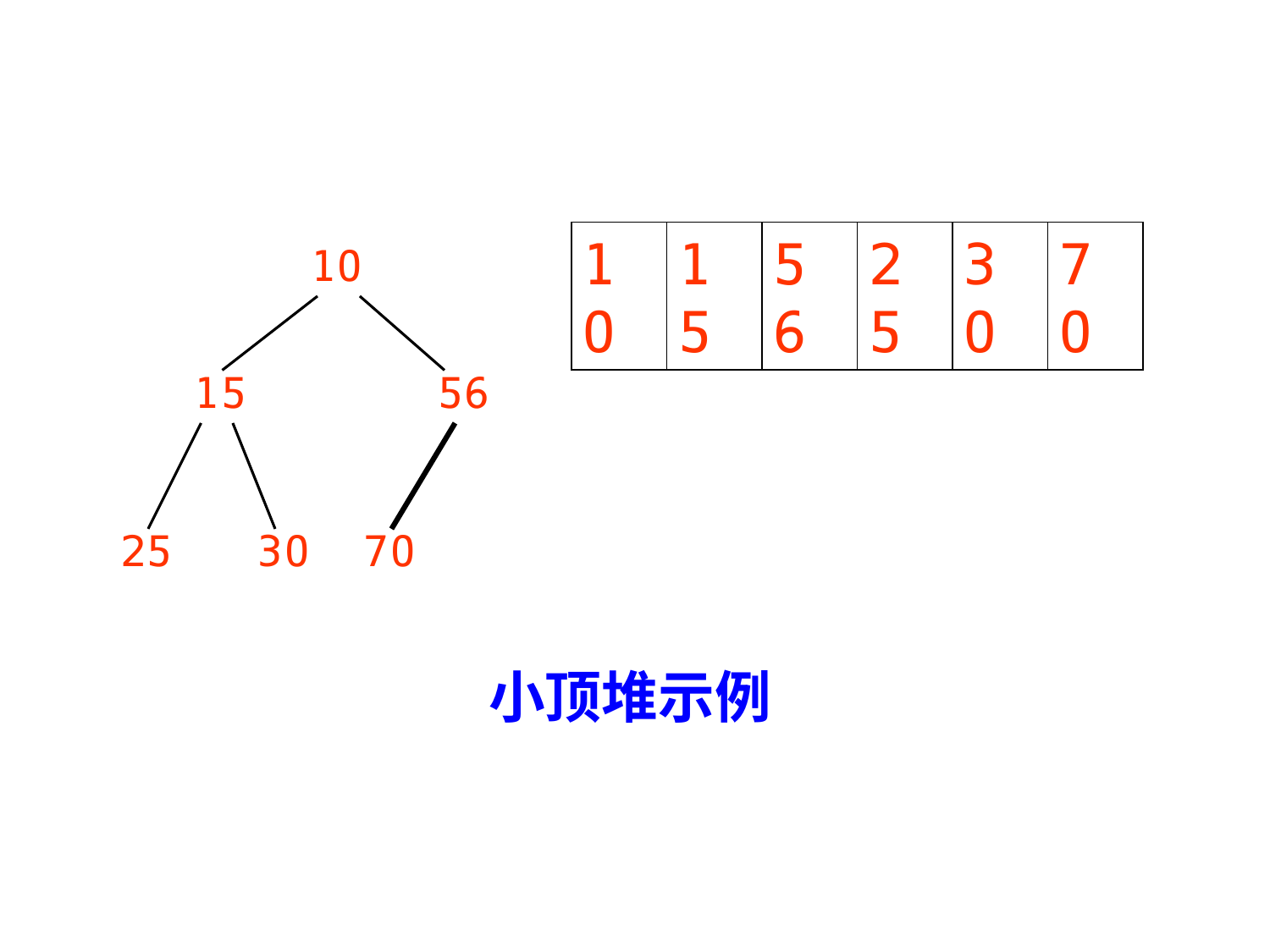

10
15
56
25
30
70
10

15
56

25
30
70
小顶堆示例